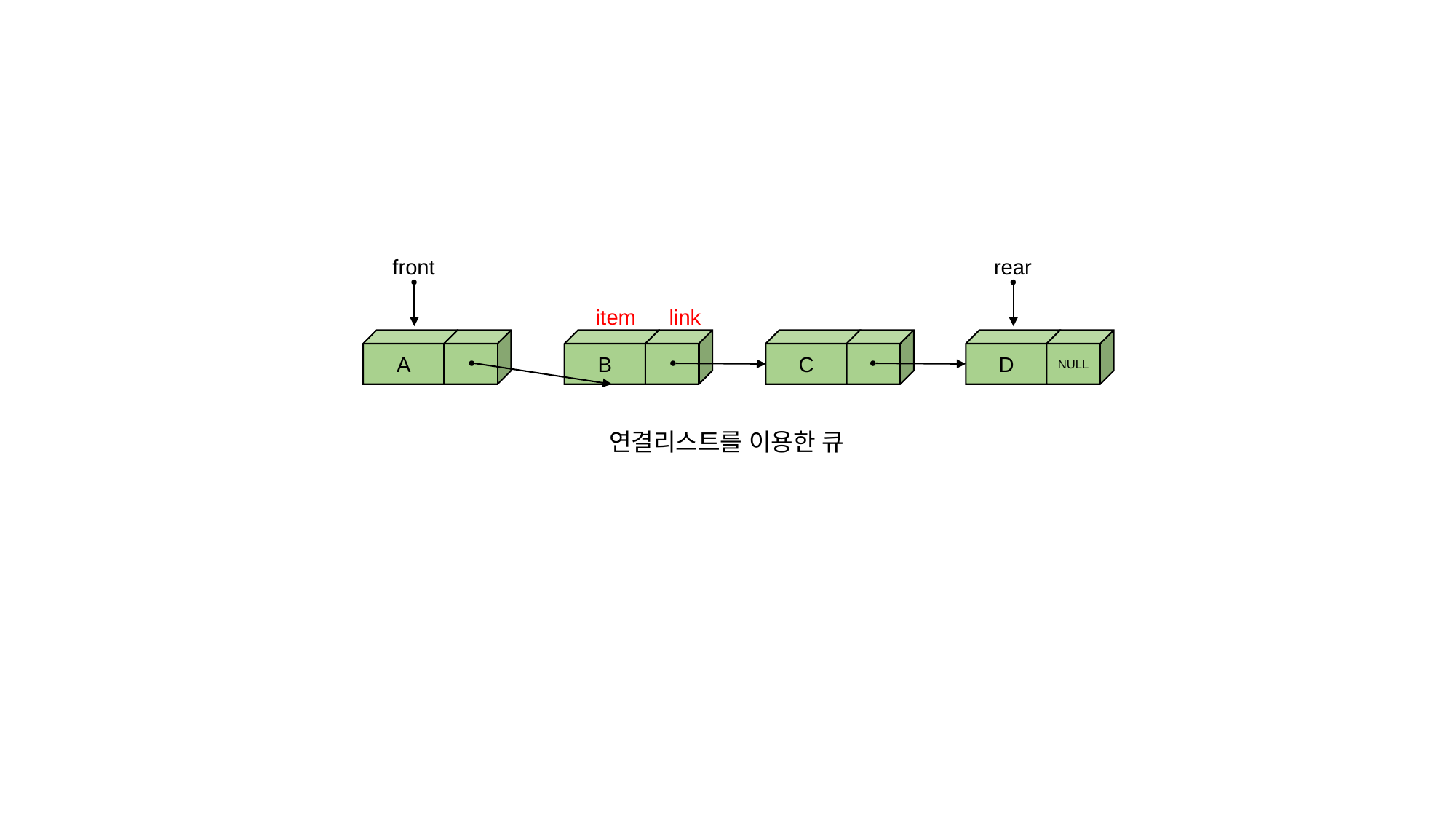

front
rear

item
link
A

B

C

D
NULL

연결리스트를 이용한 큐